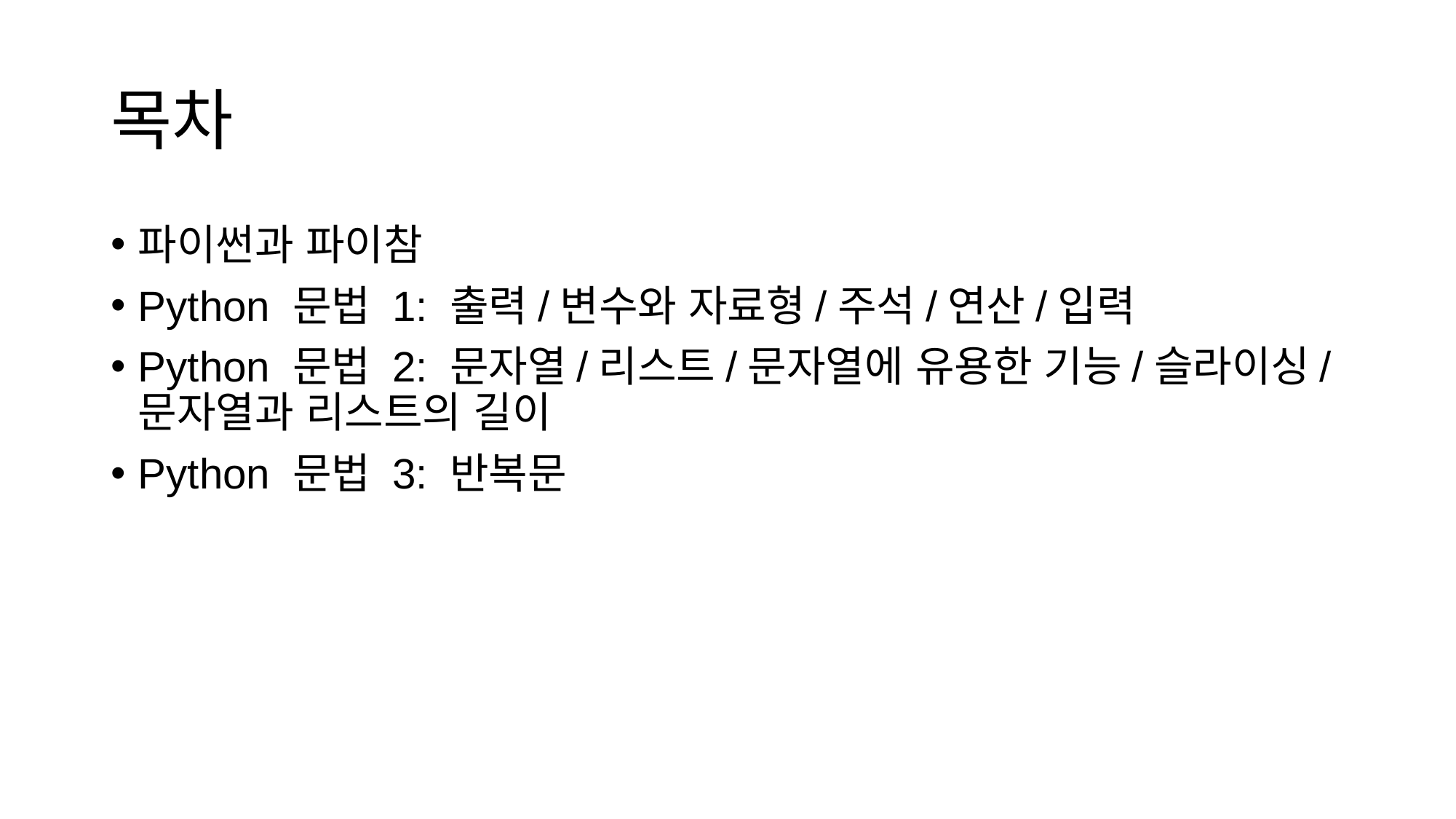

# 목차
파이썬과 파이참
Python 문법 1: 출력/변수와 자료형/주석/연산/입력
Python 문법 2: 문자열/리스트/문자열에 유용한 기능/슬라이싱/ 문자열과 리스트의 길이
Python 문법 3: 반복문